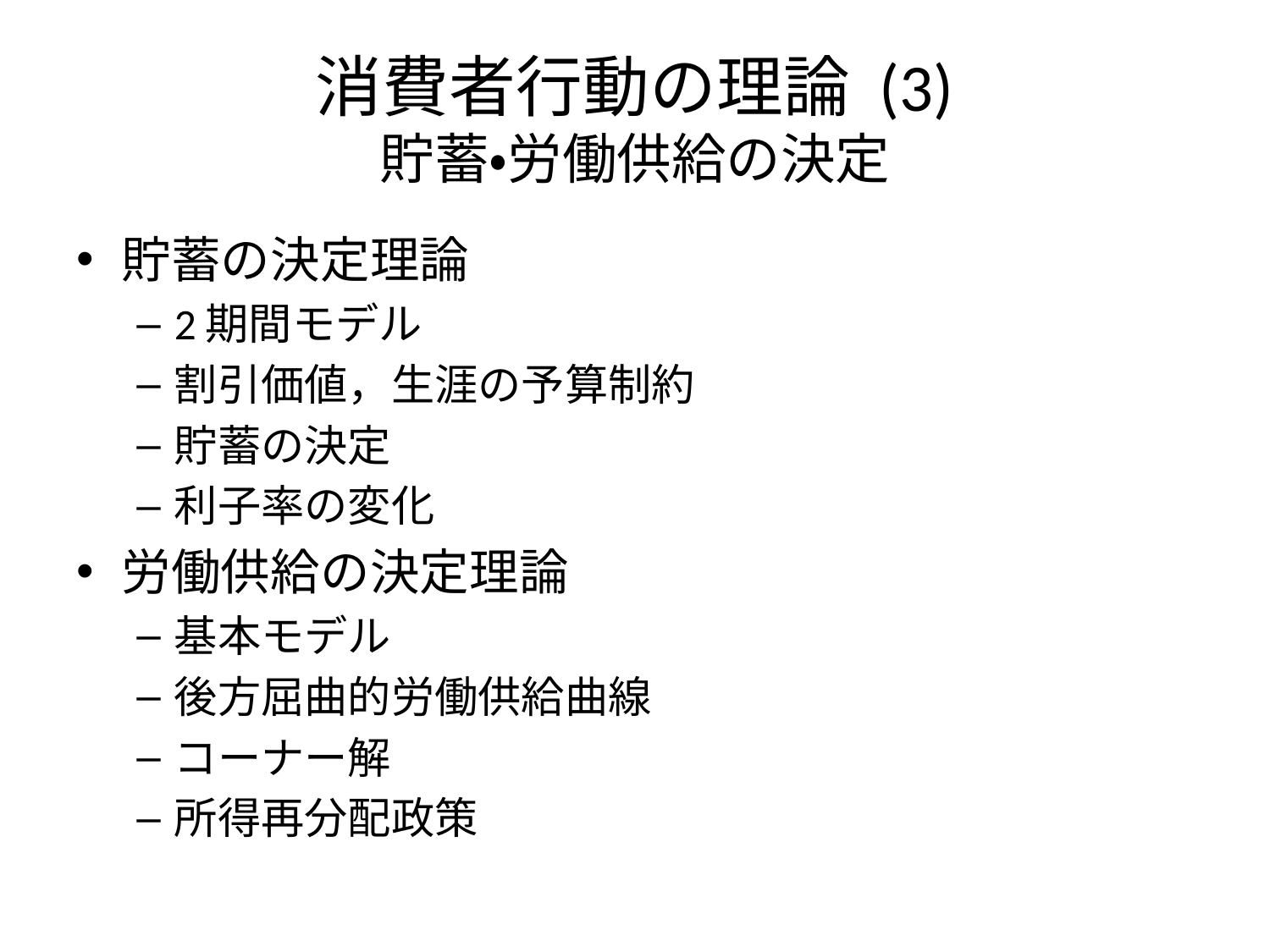

# 消費者行動の理論 (3) 貯蓄・労働供給の決定
貯蓄の決定理論
2期間モデル
割引価値，生涯の予算制約
貯蓄の決定
利子率の変化
労働供給の決定理論
基本モデル
後方屈曲的労働供給曲線
コーナー解
所得再分配政策